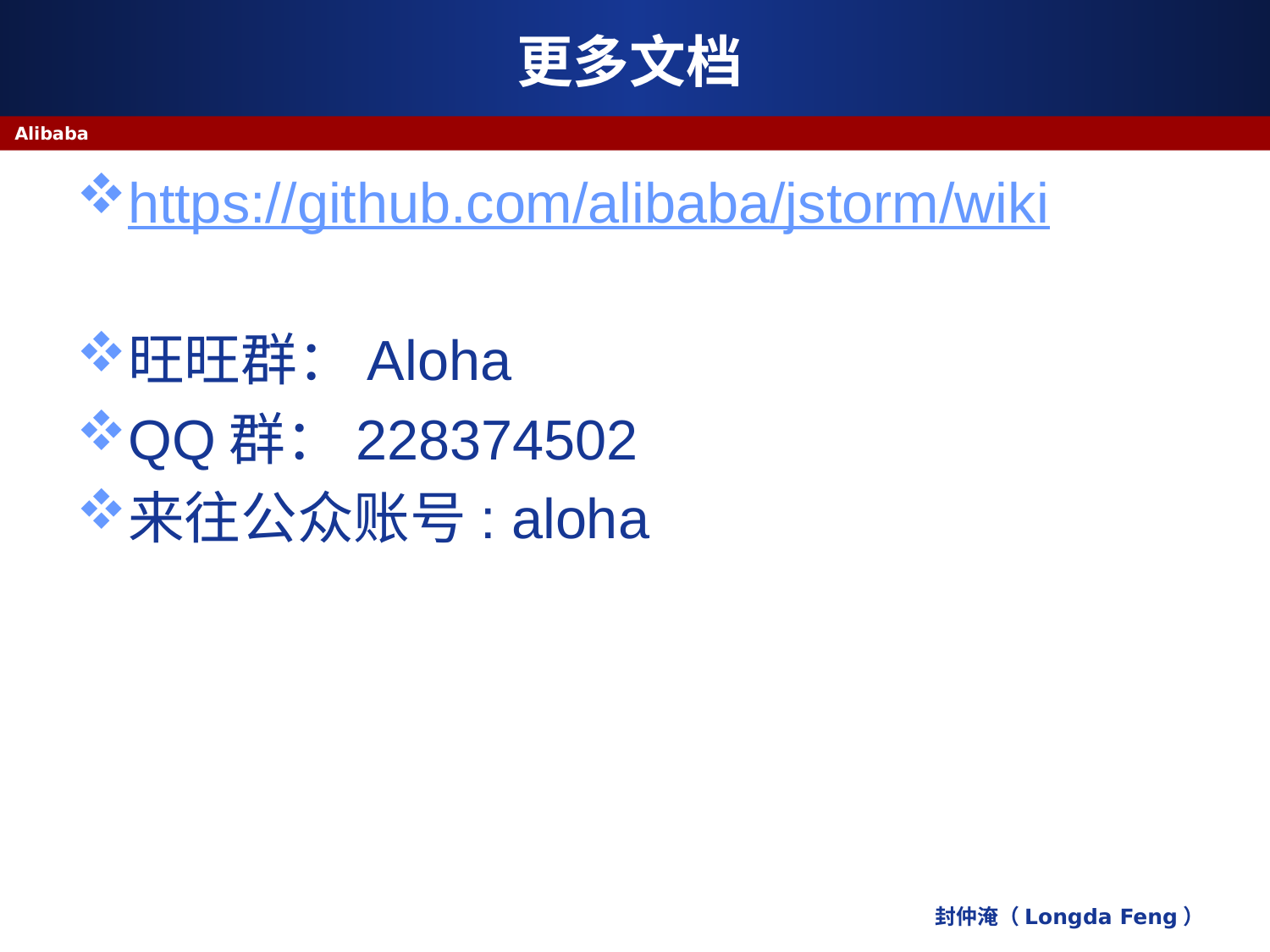

# 更多文档
Alibaba
https://github.com/alibaba/jstorm/wiki

旺旺群：Aloha
QQ群：228374502
来往公众账号: aloha
封仲淹（Longda Feng）